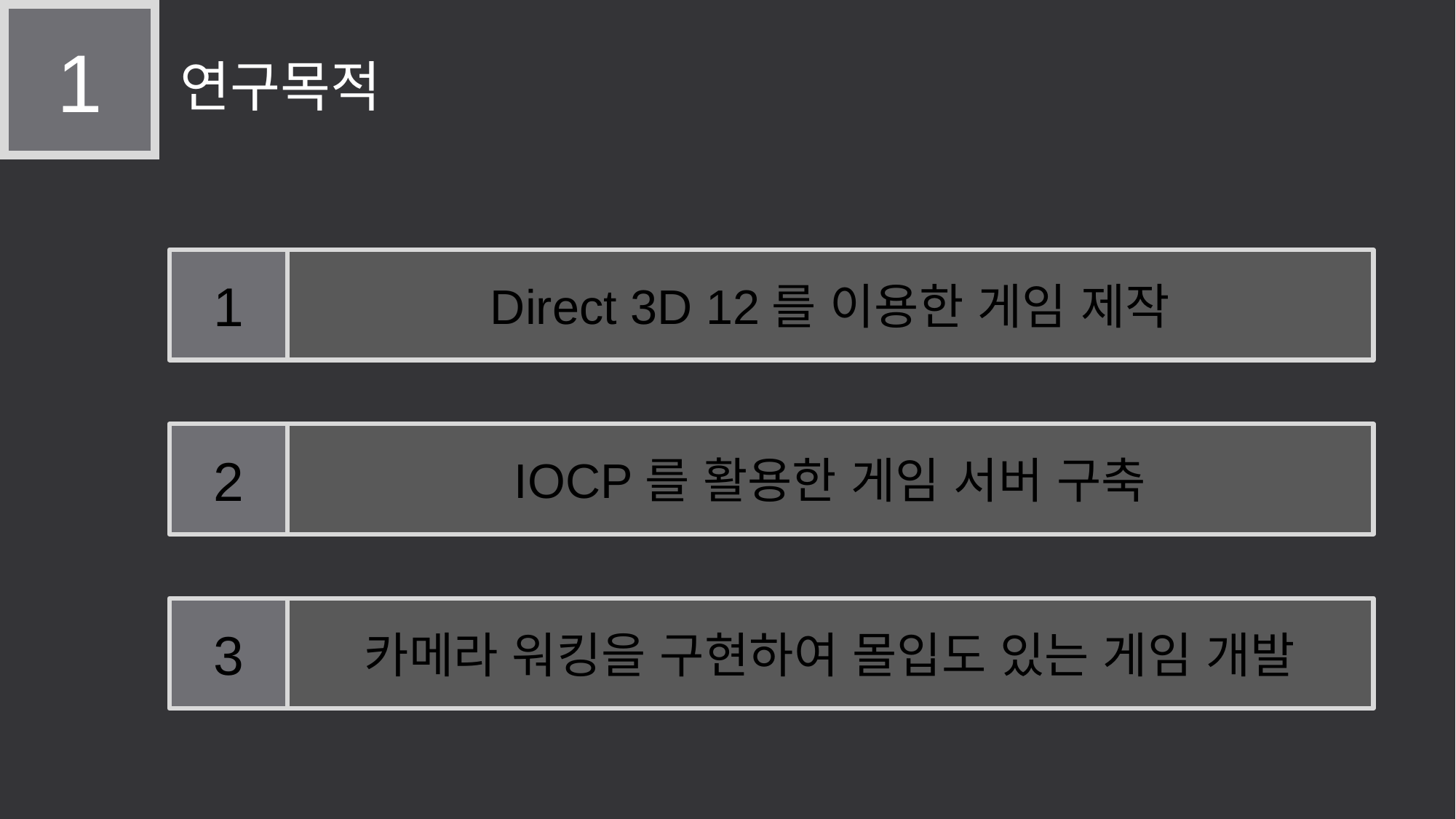

1
연구목적

1
Direct 3D 12를 이용한 게임 제작
2
IOCP를 활용한 게임 서버 구축
3
카메라 워킹을 구현하여 몰입도 있는 게임 개발